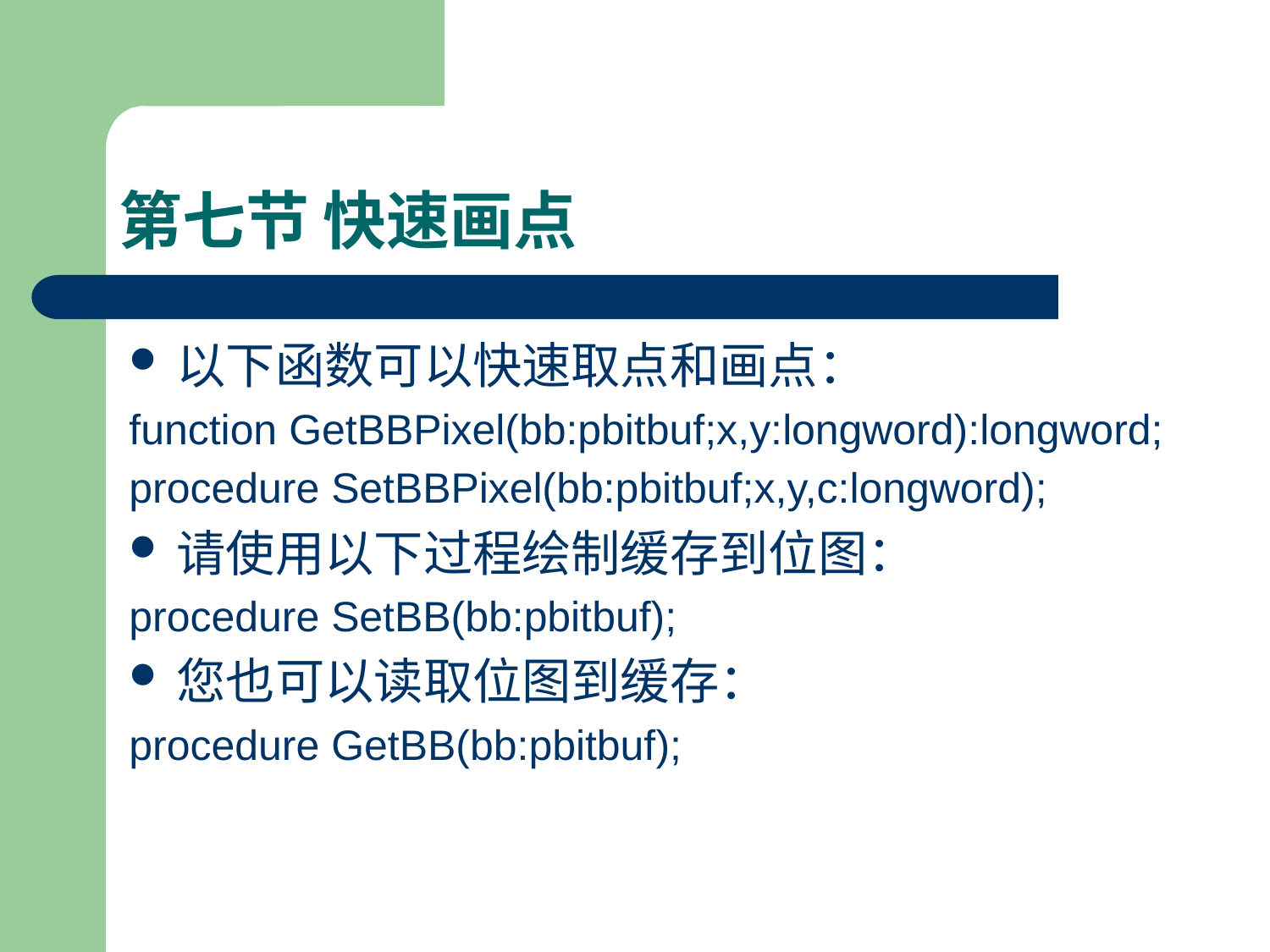

# 第七节 快速画点
以下函数可以快速取点和画点：
function GetBBPixel(bb:pbitbuf;x,y:longword):longword;
procedure SetBBPixel(bb:pbitbuf;x,y,c:longword);
请使用以下过程绘制缓存到位图：
procedure SetBB(bb:pbitbuf);
您也可以读取位图到缓存：
procedure GetBB(bb:pbitbuf);